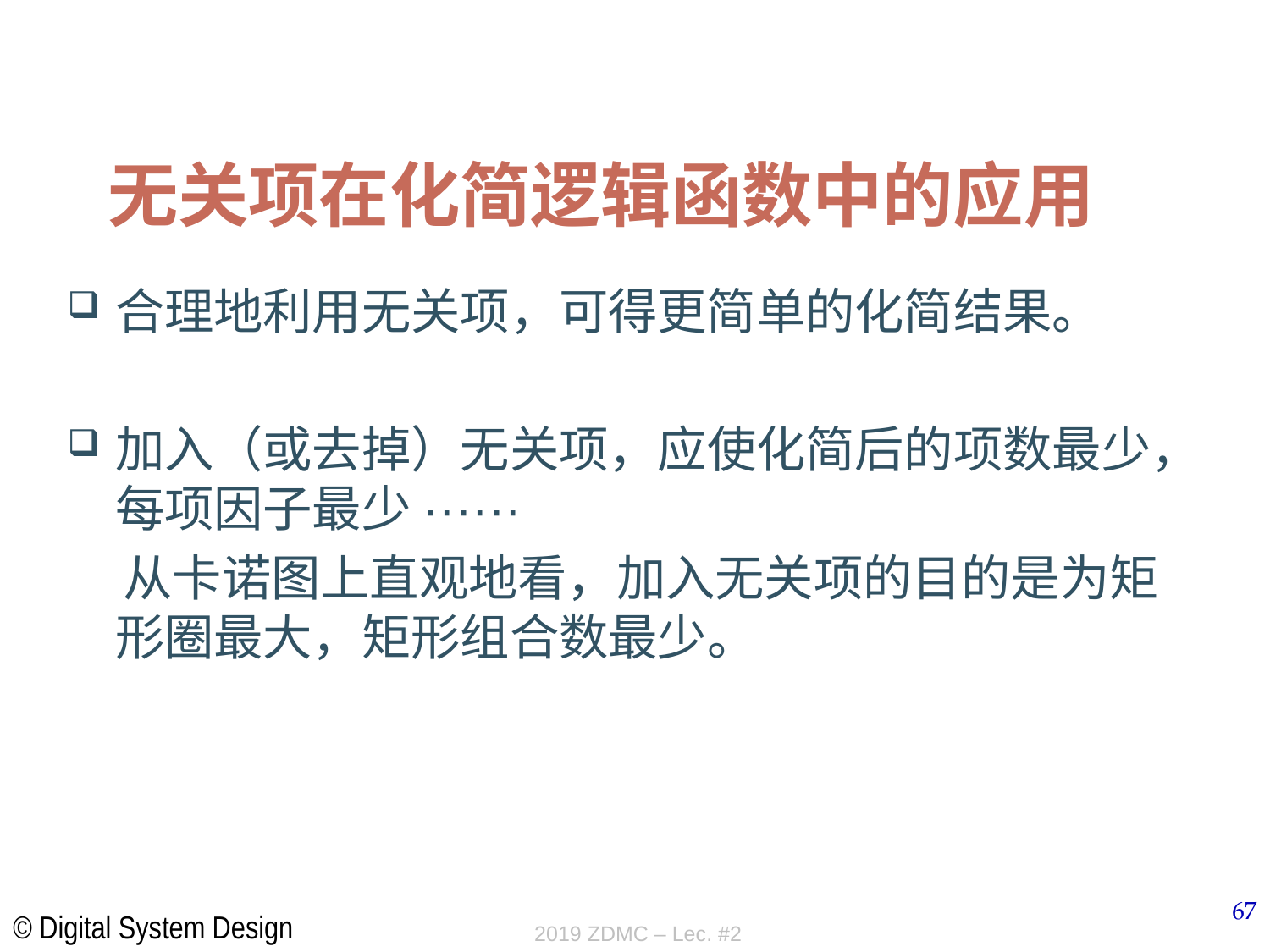

# 无关项在化简逻辑函数中的应用
合理地利用无关项，可得更简单的化简结果。

加入（或去掉）无关项，应使化简后的项数最少，每项因子最少······
    从卡诺图上直观地看，加入无关项的目的是为矩形圈最大，矩形组合数最少。
2019 ZDMC – Lec. #2
67